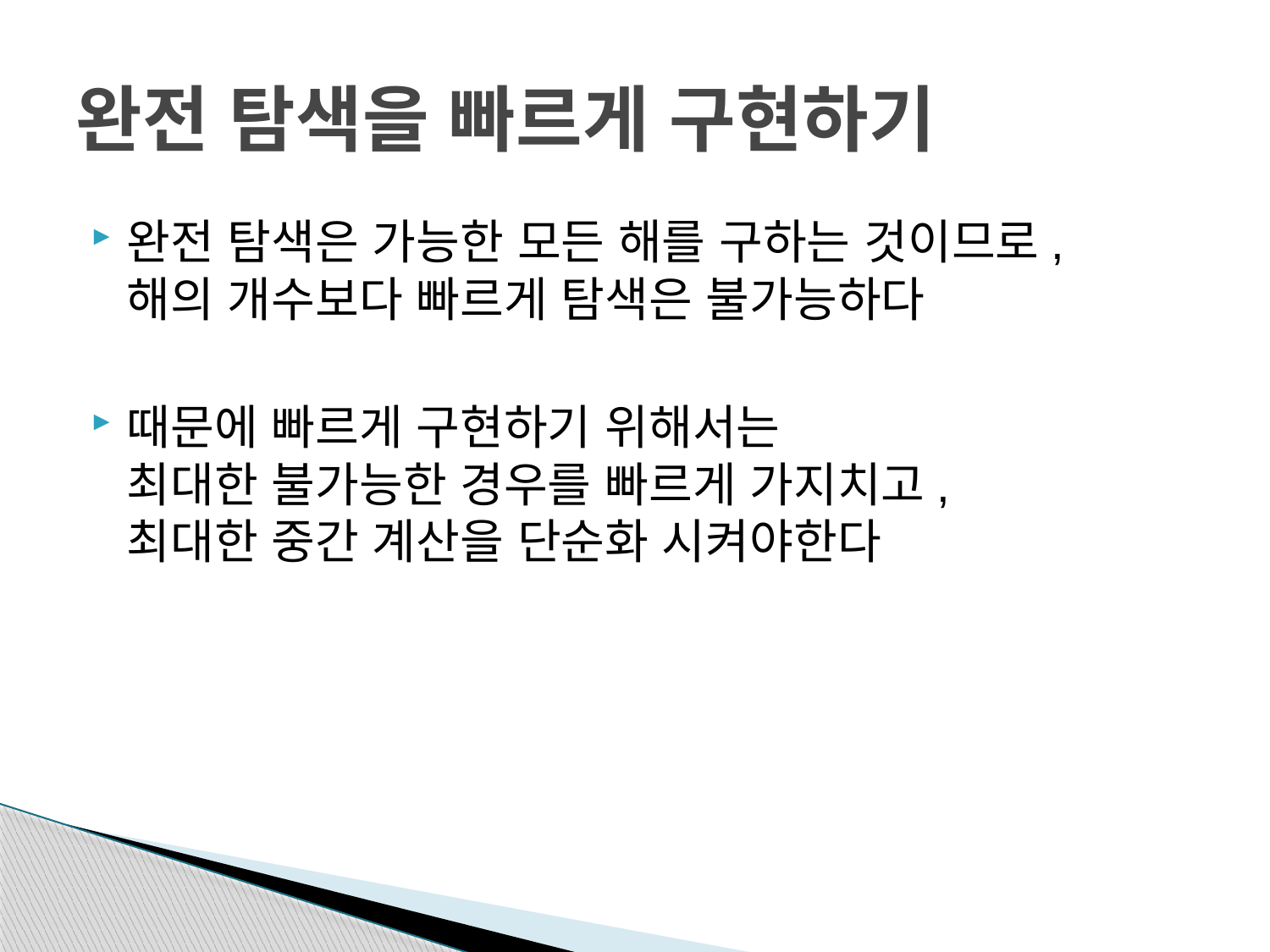

# 완전 탐색을 빠르게 구현하기
완전 탐색은 가능한 모든 해를 구하는 것이므로,
해의 개수보다 빠르게 탐색은 불가능하다

때문에 빠르게 구현하기 위해서는
최대한 불가능한 경우를 빠르게 가지치고,
최대한 중간 계산을 단순화 시켜야한다